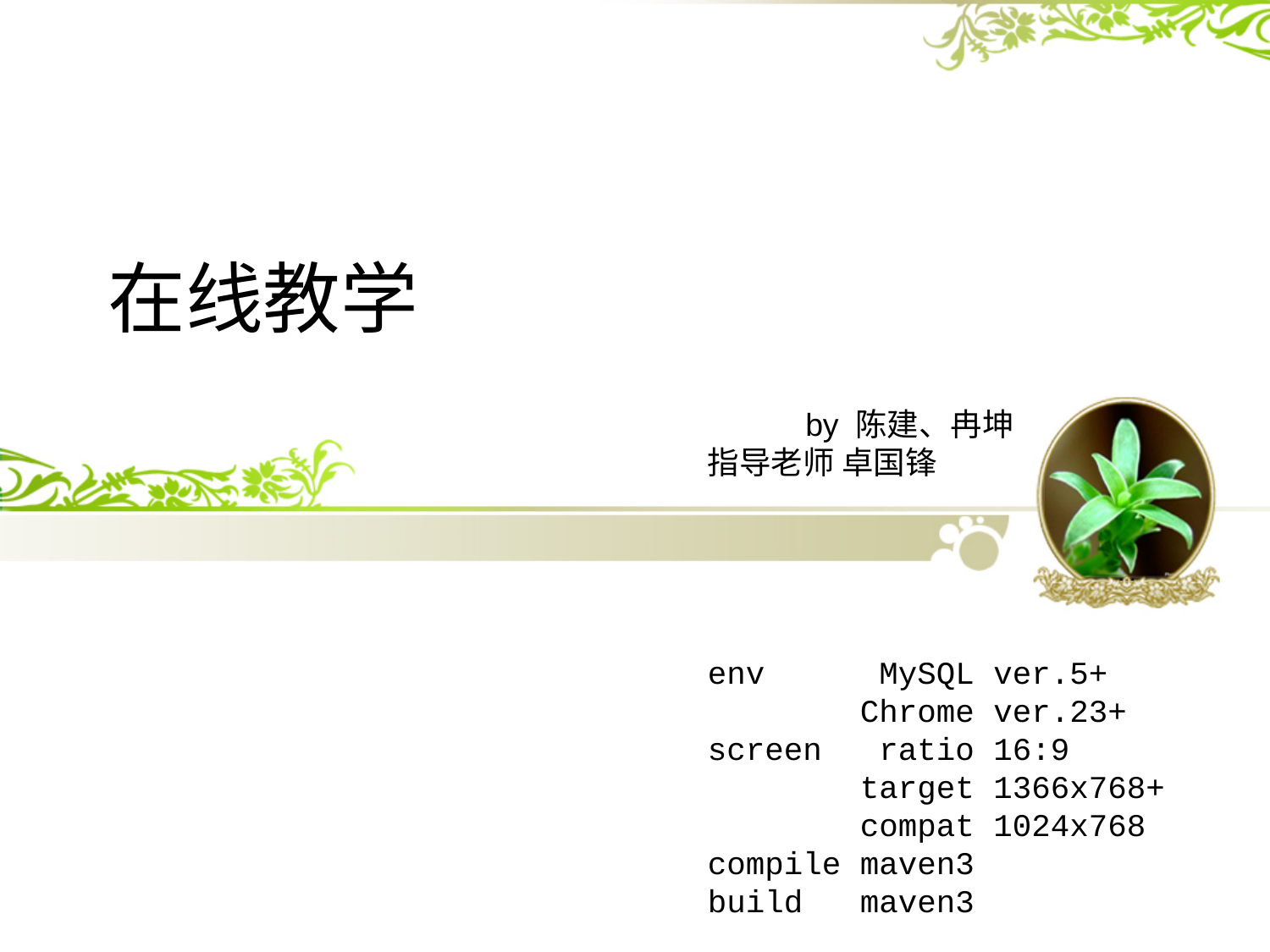

# 在线教学
           by 陈建、冉坤
指导老师 卓国锋
env      MySQL ver.5+
        Chrome ver.23+
screen   ratio 16:9
        target 1366x768+
        compat 1024x768
compile maven3
build   maven3